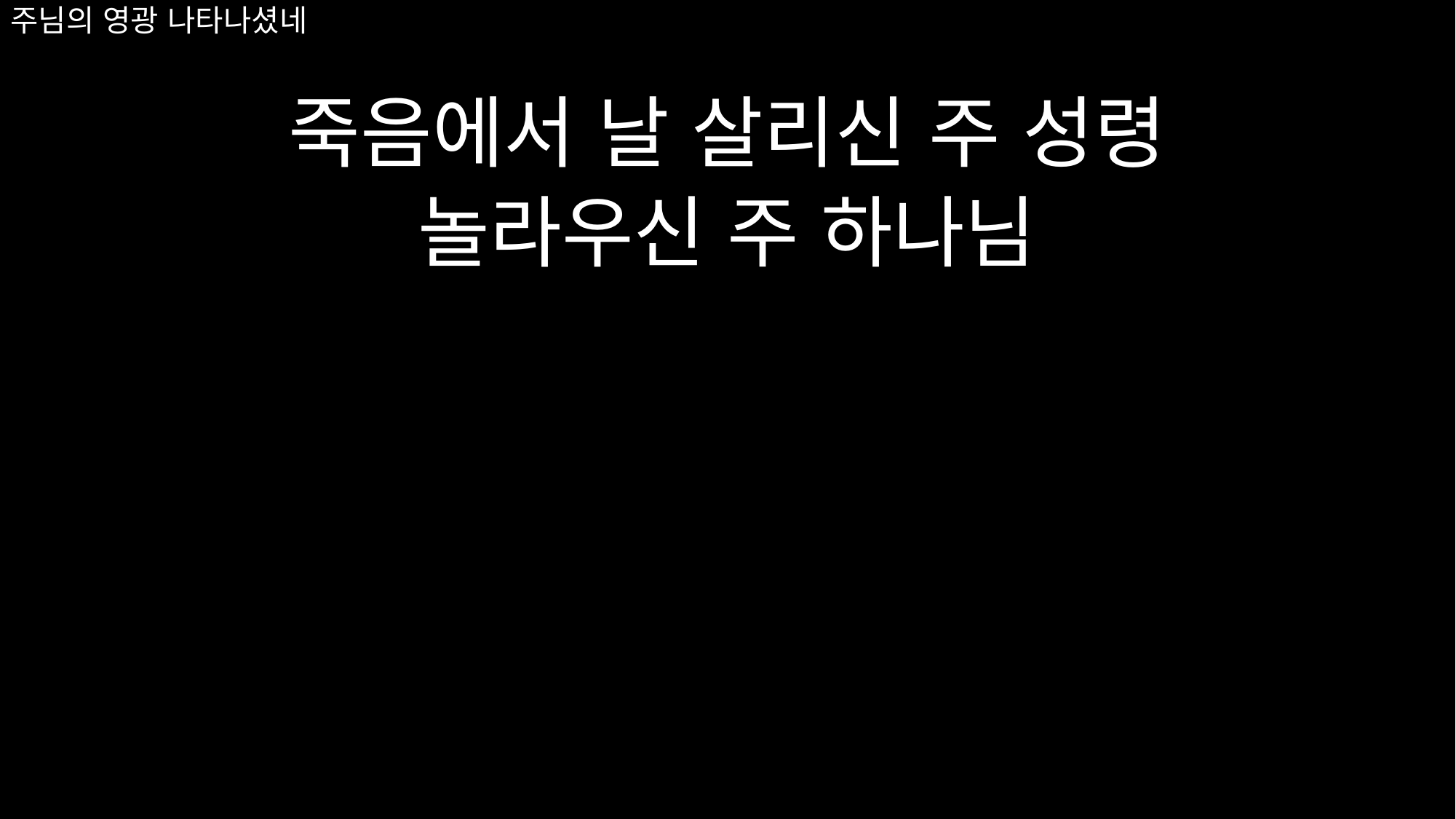

# 주님의 영광 나타나셨네
죽음에서 날 살리신 주 성령
놀라우신 주 하나님